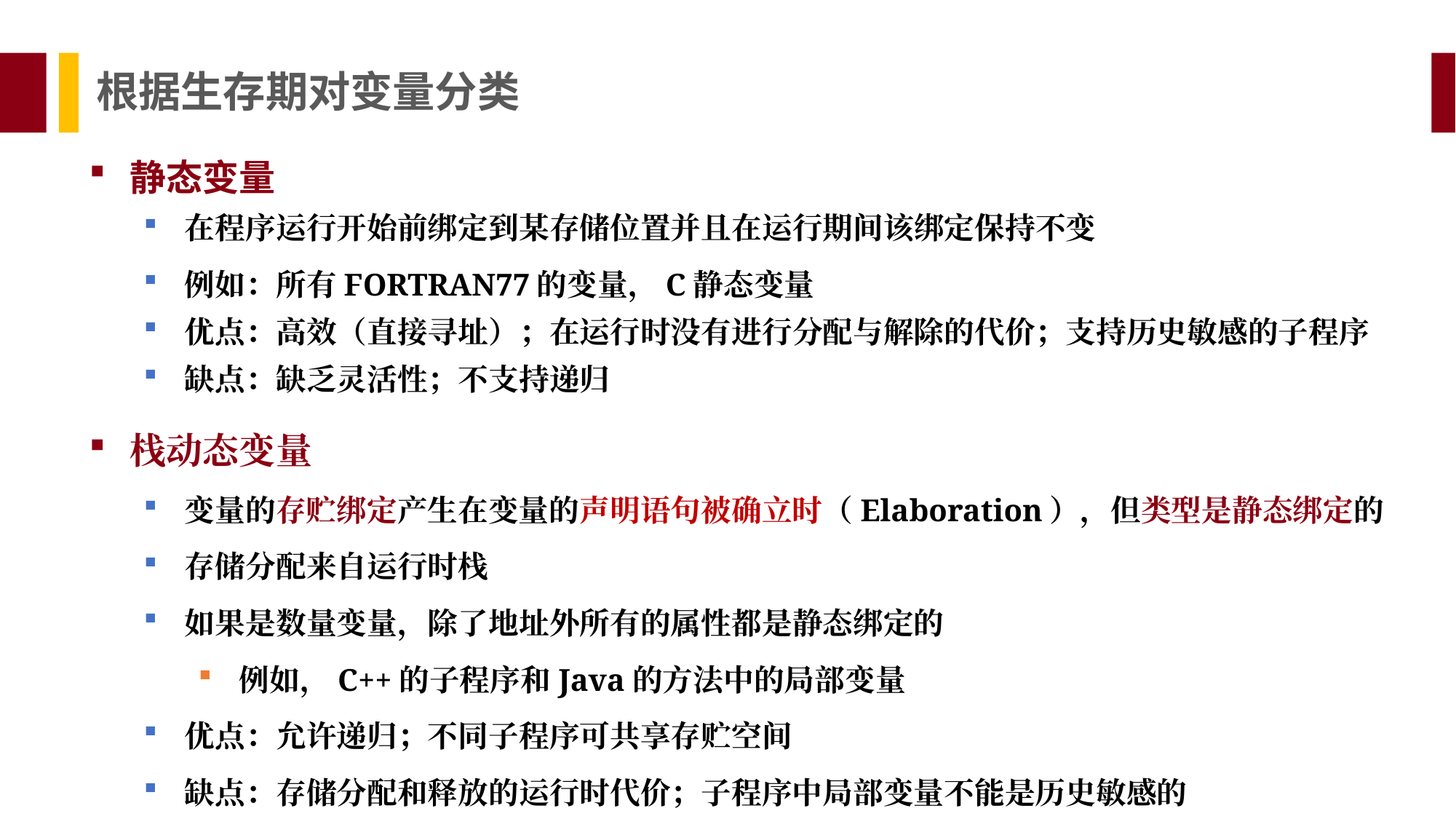

根据生存期对变量分类
静态变量
在程序运行开始前绑定到某存储位置并且在运行期间该绑定保持不变
例如：所有FORTRAN77的变量，C静态变量
优点：高效（直接寻址）；在运行时没有进行分配与解除的代价；支持历史敏感的子程序
缺点：缺乏灵活性；不支持递归
栈动态变量
变量的存贮绑定产生在变量的声明语句被确立时（Elaboration），但类型是静态绑定的
存储分配来自运行时栈
如果是数量变量，除了地址外所有的属性都是静态绑定的
例如，C++的子程序和Java的方法中的局部变量
优点：允许递归；不同子程序可共享存贮空间
缺点：存储分配和释放的运行时代价；子程序中局部变量不能是历史敏感的